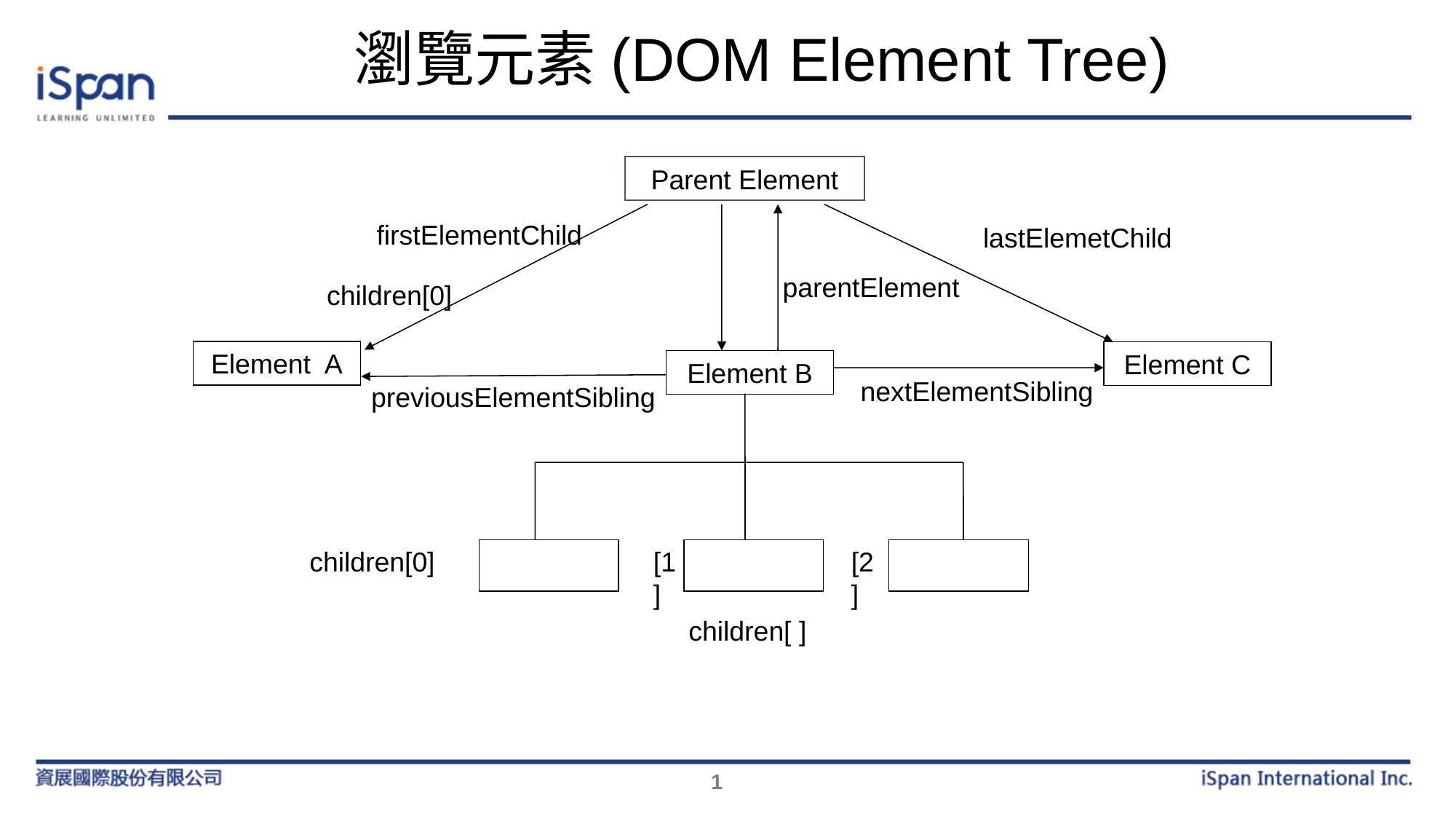

# 瀏覽元素(DOM Element Tree)

Parent Element

firstElementChild
lastElemetChild
parentElement
children[0]
Element  A
Element C
Element B

nextElementSibling

previousElementSibling

children[0]
[1]
[2]

children[ ]
1